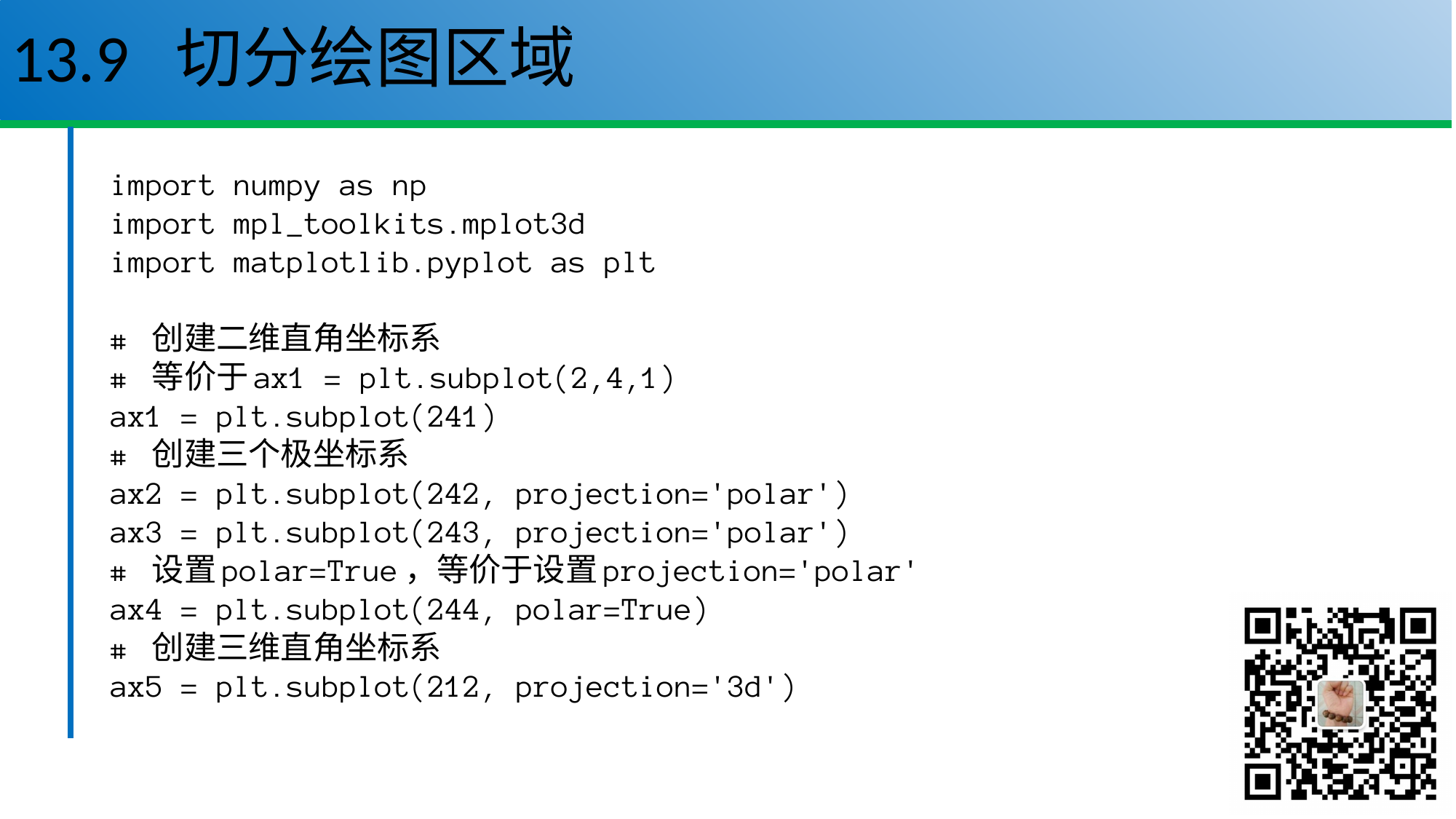

# 13.9  切分绘图区域
import numpy as np
import mpl_toolkits.mplot3d
import matplotlib.pyplot as plt

# 创建二维直角坐标系
# 等价于ax1 = plt.subplot(2,4,1)
ax1 = plt.subplot(241)
# 创建三个极坐标系
ax2 = plt.subplot(242, projection='polar')
ax3 = plt.subplot(243, projection='polar')
# 设置polar=True，等价于设置projection='polar'
ax4 = plt.subplot(244, polar=True)
# 创建三维直角坐标系
ax5 = plt.subplot(212, projection='3d')
36